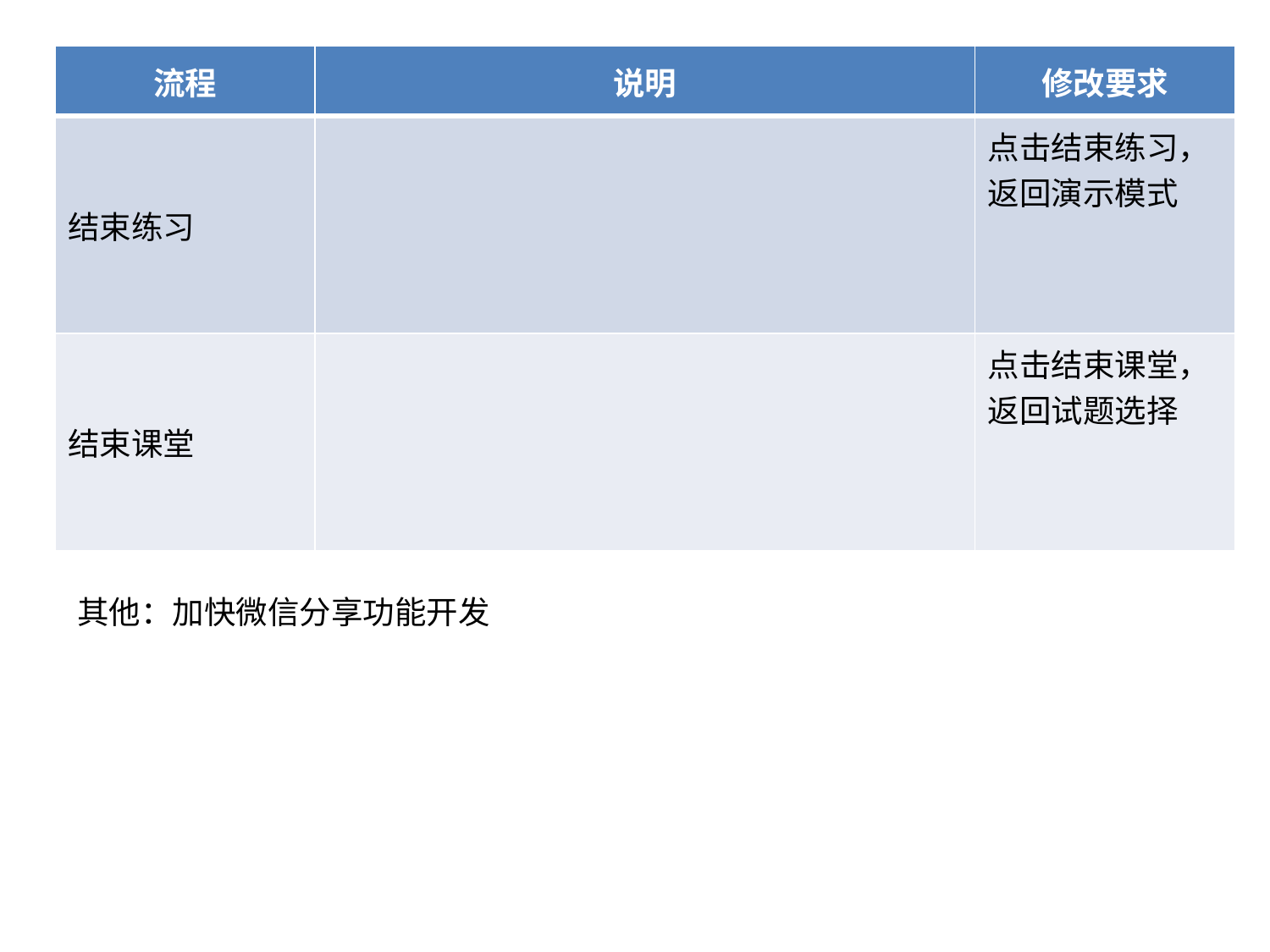

| 流程 | 说明 | 修改要求 |
| --- | --- | --- |
| 结束练习 |  | 点击结束练习，返回演示模式 |
| 结束课堂 |  | 点击结束课堂，返回试题选择 |
其他：加快微信分享功能开发